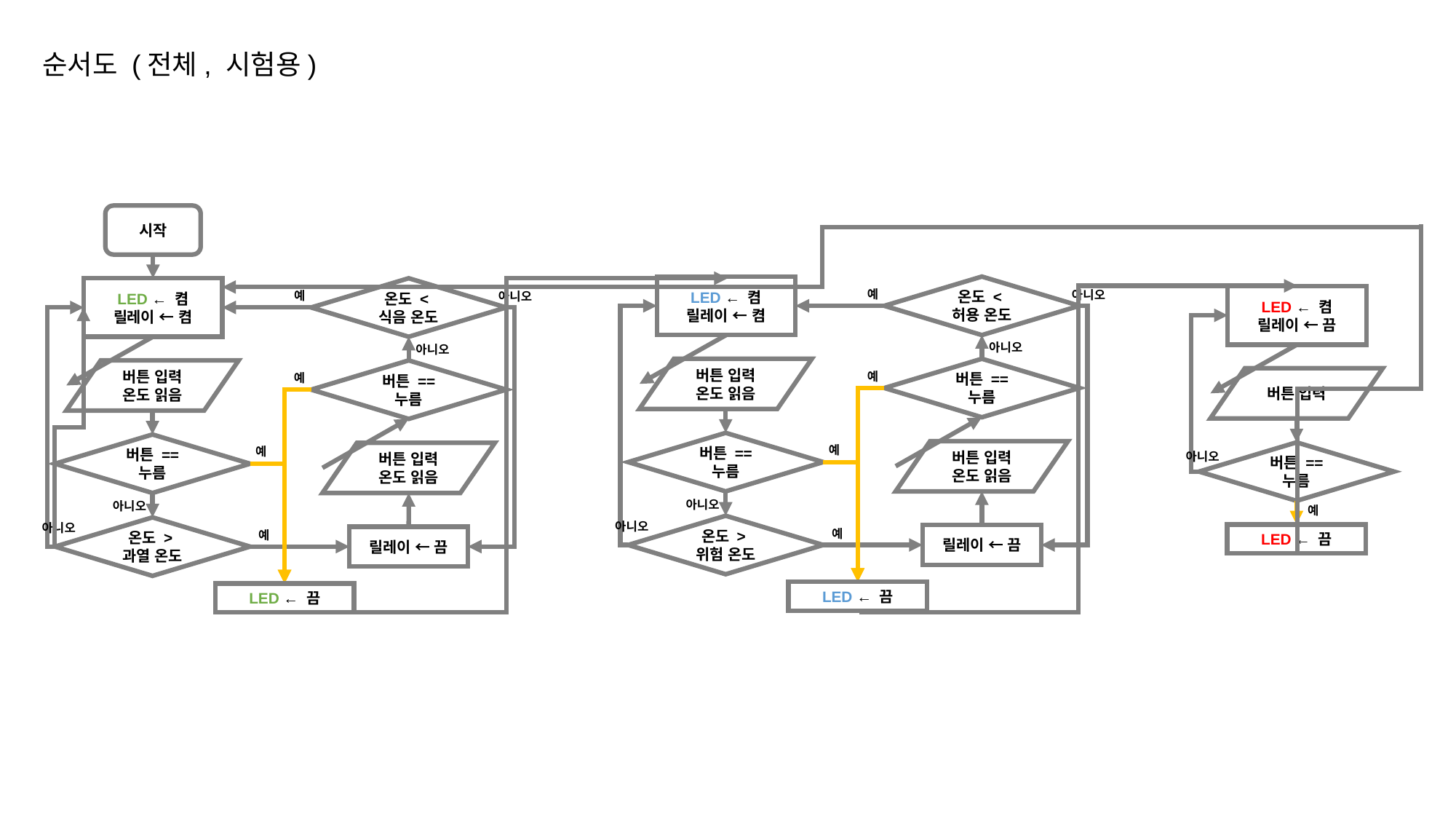

순서도 (전체, 시험용)
시작
LED ← 켬
릴레이 ← 켬
온도 <
허용 온도
LED ← 켬
릴레이 ← 켬
온도 <
식음 온도
예
아니오
예
아니오
LED ← 켬
릴레이 ← 끔
아니오
아니오
버튼 입력
온도 읽음
버튼 ==
누름
버튼 입력
온도 읽음
버튼 ==
누름
예
예
버튼 입력
버튼 ==
누름
버튼 ==
누름
예
예
버튼 입력
온도 읽음
버튼 ==
누름
버튼 입력
온도 읽음
아니오
아니오
아니오
예
아니오
아니오
온도 >
위험 온도
온도 >
과열 온도
예
예
LED ← 끔
릴레이 ← 끔
릴레이 ← 끔
LED ← 끔
LED ← 끔